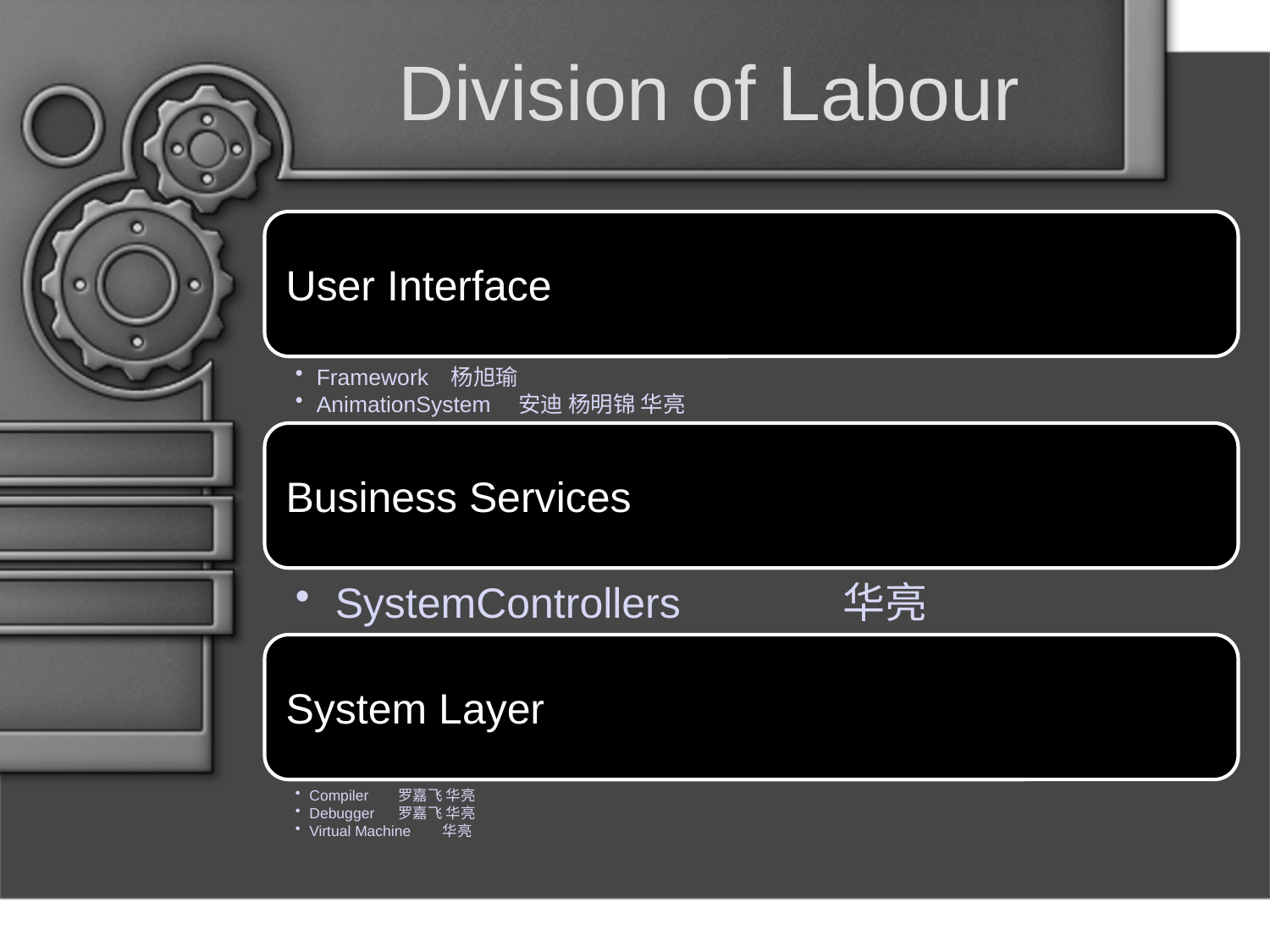

# Division of Labour
User Interface
Framework			杨旭瑜
Business Services
System Layer
Compiler 			罗嘉飞 华亮
AnimationSystem		安迪 杨明锦 华亮
Virtual Machine		华亮
Debugger			罗嘉飞 华亮